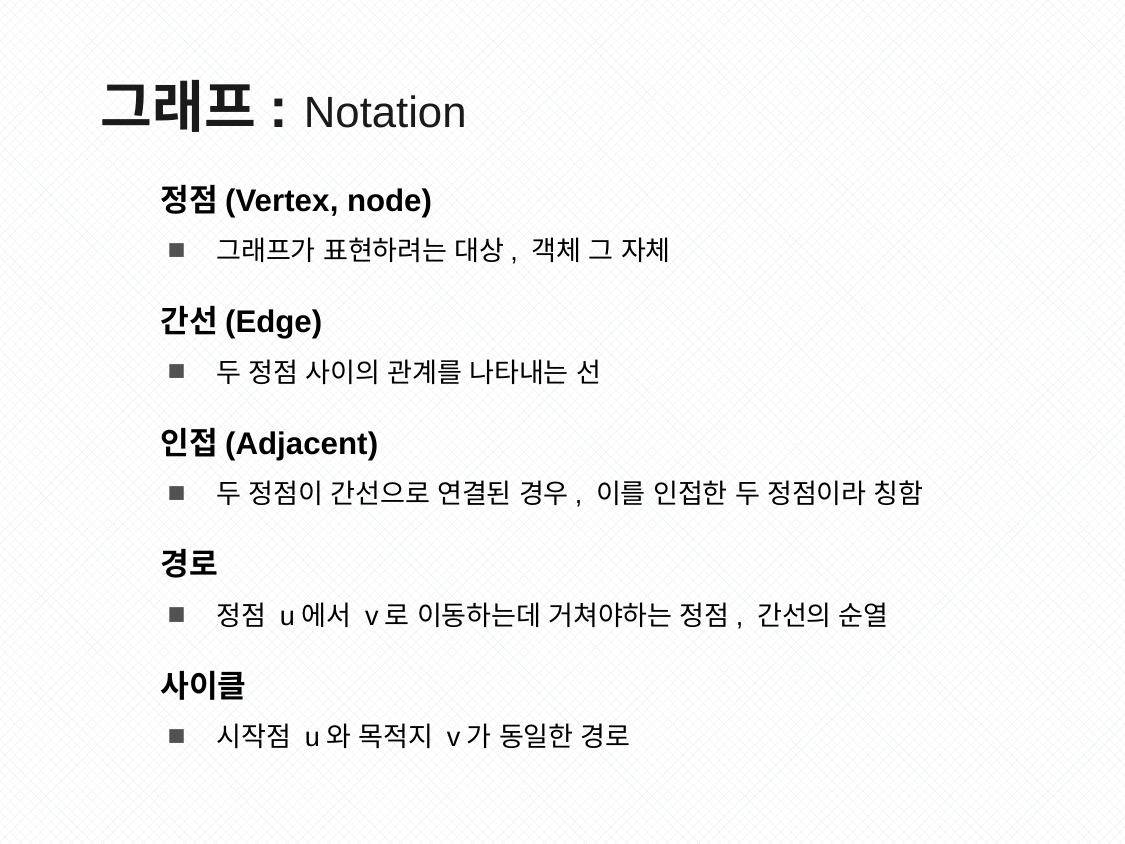

그래프: Notation
정점(Vertex, node)
그래프가 표현하려는 대상, 객체 그 자체
간선(Edge)
두 정점 사이의 관계를 나타내는 선
인접(Adjacent)
두 정점이 간선으로 연결된 경우, 이를 인접한 두 정점이라 칭함
경로
정점 u에서 v로 이동하는데 거쳐야하는 정점, 간선의 순열
사이클
시작점 u와 목적지 v가 동일한 경로